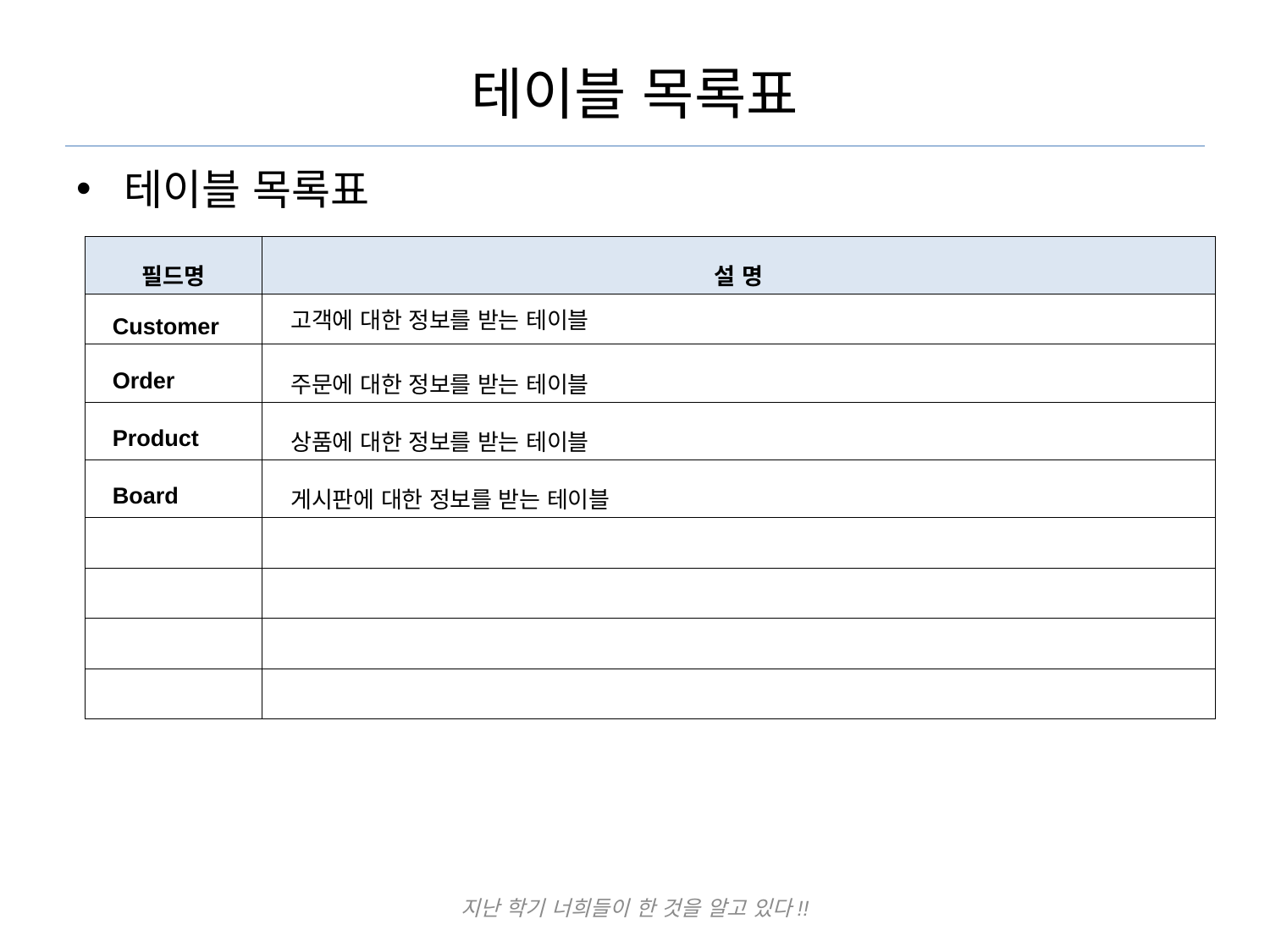

# 테이블 목록표
테이블 목록표
| 필드명 | 설 명 |
| --- | --- |
| Customer | 고객에 대한 정보를 받는 테이블 |
| Order | 주문에 대한 정보를 받는 테이블 |
| Product | 상품에 대한 정보를 받는 테이블 |
| Board | 게시판에 대한 정보를 받는 테이블 |
|  |  |
|  |  |
|  |  |
|  |  |
지난 학기 너희들이 한 것을 알고 있다!!